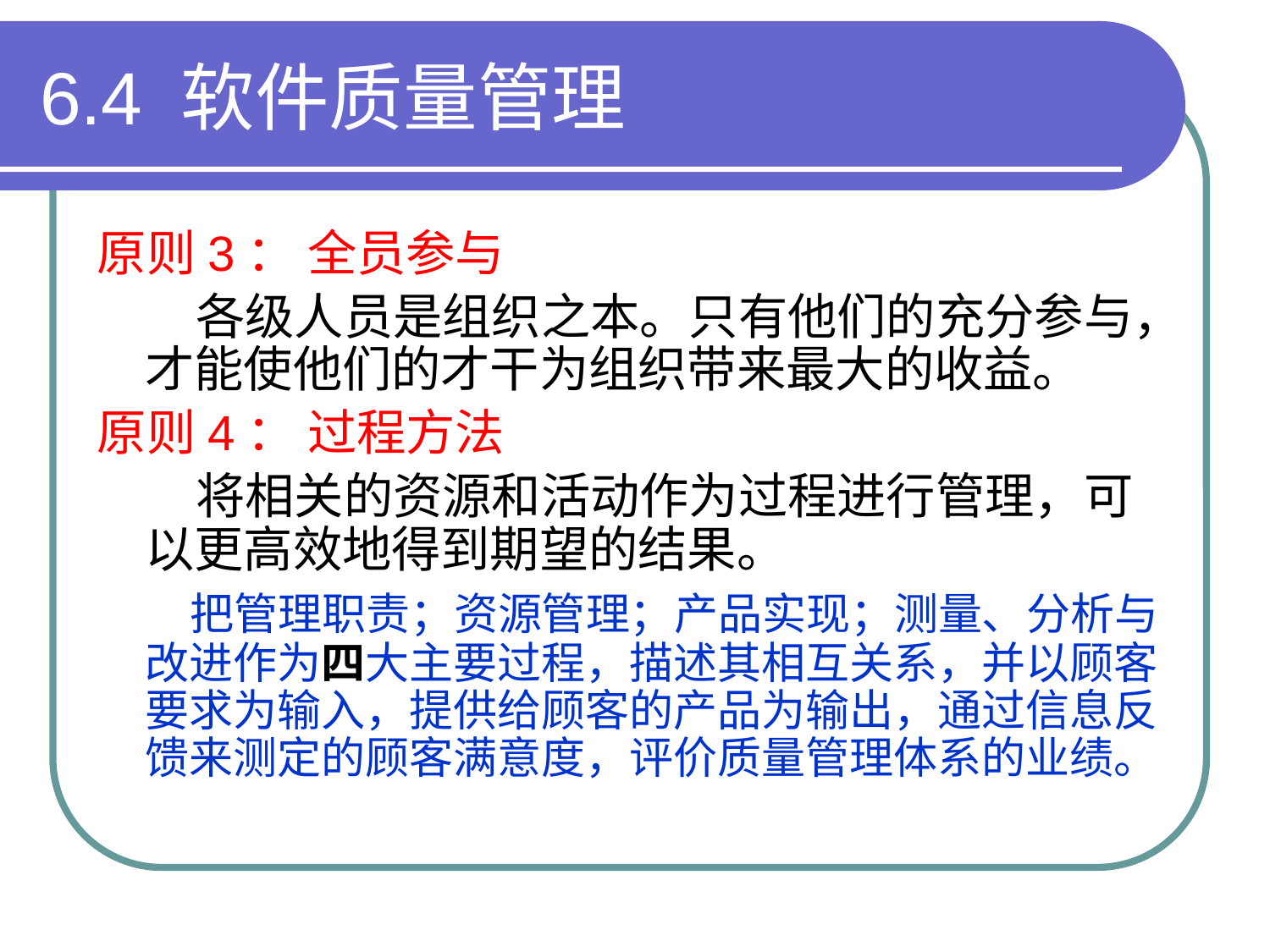

# 6.4 软件质量管理
原则3： 全员参与
　　各级人员是组织之本。只有他们的充分参与，才能使他们的才干为组织带来最大的收益。
原则4： 过程方法
　　将相关的资源和活动作为过程进行管理，可以更高效地得到期望的结果。
	   把管理职责；资源管理；产品实现；测量、分析与改进作为四大主要过程，描述其相互关系，并以顾客要求为输入，提供给顾客的产品为输出，通过信息反馈来测定的顾客满意度，评价质量管理体系的业绩。

62